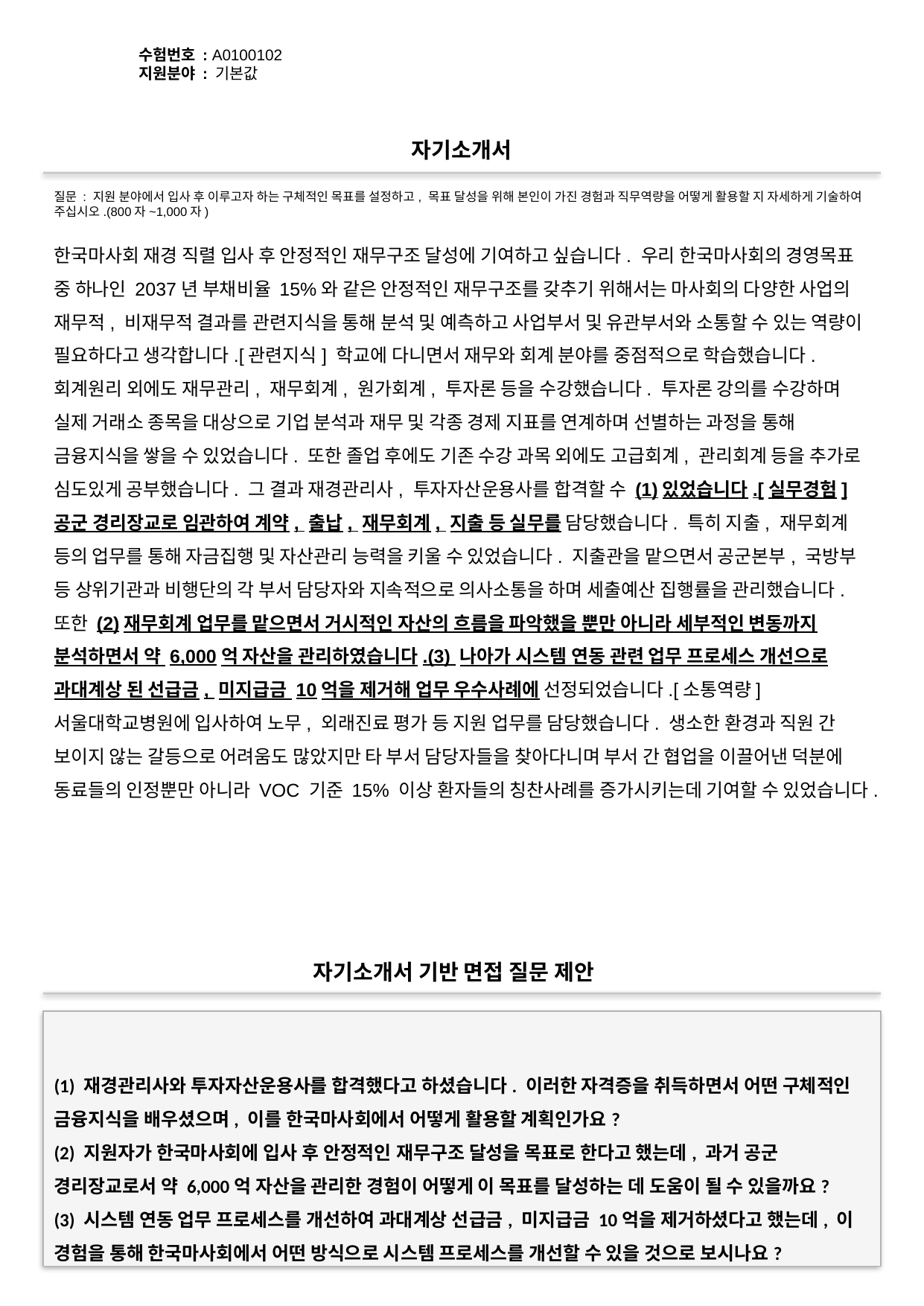

수험번호 : A0100102
지원분야 : 기본값
#

자기소개서

질문 : 지원 분야에서 입사 후 이루고자 하는 구체적인 목표를 설정하고, 목표 달성을 위해 본인이 가진 경험과 직무역량을 어떻게 활용할 지 자세하게 기술하여 주십시오.(800자~1,000자)

한국마사회 재경 직렬 입사 후 안정적인 재무구조 달성에 기여하고 싶습니다. 우리 한국마사회의 경영목표 중 하나인 2037년 부채비율 15%와 같은 안정적인 재무구조를 갖추기 위해서는 마사회의 다양한 사업의 재무적, 비재무적 결과를 관련지식을 통해 분석 및 예측하고 사업부서 및 유관부서와 소통할 수 있는 역량이 필요하다고 생각합니다.[관련지식] 학교에 다니면서 재무와 회계 분야를 중점적으로 학습했습니다. 회계원리 외에도 재무관리, 재무회계, 원가회계, 투자론 등을 수강했습니다. 투자론 강의를 수강하며 실제 거래소 종목을 대상으로 기업 분석과 재무 및 각종 경제 지표를 연계하며 선별하는 과정을 통해 금융지식을 쌓을 수 있었습니다. 또한 졸업 후에도 기존 수강 과목 외에도 고급회계, 관리회계 등을 추가로 심도있게 공부했습니다. 그 결과 재경관리사, 투자자산운용사를 합격할 수 (1)있었습니다.[실무경험] 공군 경리장교로 임관하여 계약, 출납, 재무회계, 지출 등 실무를 담당했습니다. 특히 지출, 재무회계 등의 업무를 통해 자금집행 및 자산관리 능력을 키울 수 있었습니다. 지출관을 맡으면서 공군본부, 국방부 등 상위기관과 비행단의 각 부서 담당자와 지속적으로 의사소통을 하며 세출예산 집행률을 관리했습니다. 또한 (2)재무회계 업무를 맡으면서 거시적인 자산의 흐름을 파악했을 뿐만 아니라 세부적인 변동까지 분석하면서 약 6,000억 자산을 관리하였습니다.(3) 나아가 시스템 연동 관련 업무 프로세스 개선으로 과대계상 된 선급금, 미지급금 10억을 제거해 업무 우수사례에 선정되었습니다.[소통역량] 서울대학교병원에 입사하여 노무, 외래진료 평가 등 지원 업무를 담당했습니다. 생소한 환경과 직원 간 보이지 않는 갈등으로 어려움도 많았지만 타 부서 담당자들을 찾아다니며 부서 간 협업을 이끌어낸 덕분에 동료들의 인정뿐만 아니라 VOC 기준 15% 이상 환자들의 칭찬사례를 증가시키는데 기여할 수 있었습니다.

자기소개서 기반 면접 질문 제안

(1) 재경관리사와 투자자산운용사를 합격했다고 하셨습니다. 이러한 자격증을 취득하면서 어떤 구체적인 금융지식을 배우셨으며, 이를 한국마사회에서 어떻게 활용할 계획인가요?
(2) 지원자가 한국마사회에 입사 후 안정적인 재무구조 달성을 목표로 한다고 했는데, 과거 공군 경리장교로서 약 6,000억 자산을 관리한 경험이 어떻게 이 목표를 달성하는 데 도움이 될 수 있을까요?
(3) 시스템 연동 업무 프로세스를 개선하여 과대계상 선급금, 미지급금 10억을 제거하셨다고 했는데, 이 경험을 통해 한국마사회에서 어떤 방식으로 시스템 프로세스를 개선할 수 있을 것으로 보시나요?